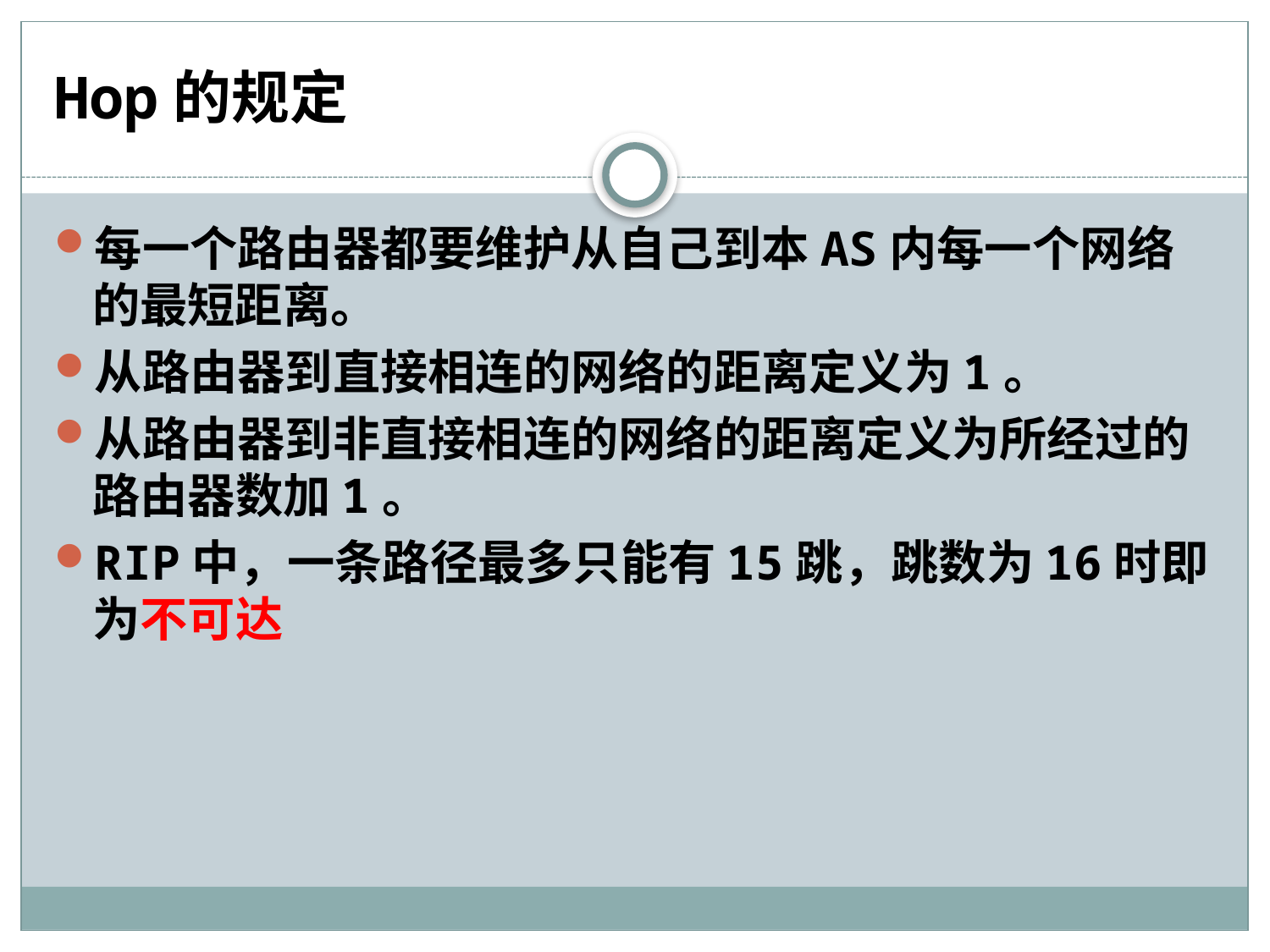

# Hop的规定
每一个路由器都要维护从自己到本AS内每一个网络的最短距离。
从路由器到直接相连的网络的距离定义为1。
从路由器到非直接相连的网络的距离定义为所经过的路由器数加1。
RIP中，一条路径最多只能有15跳，跳数为16时即为不可达